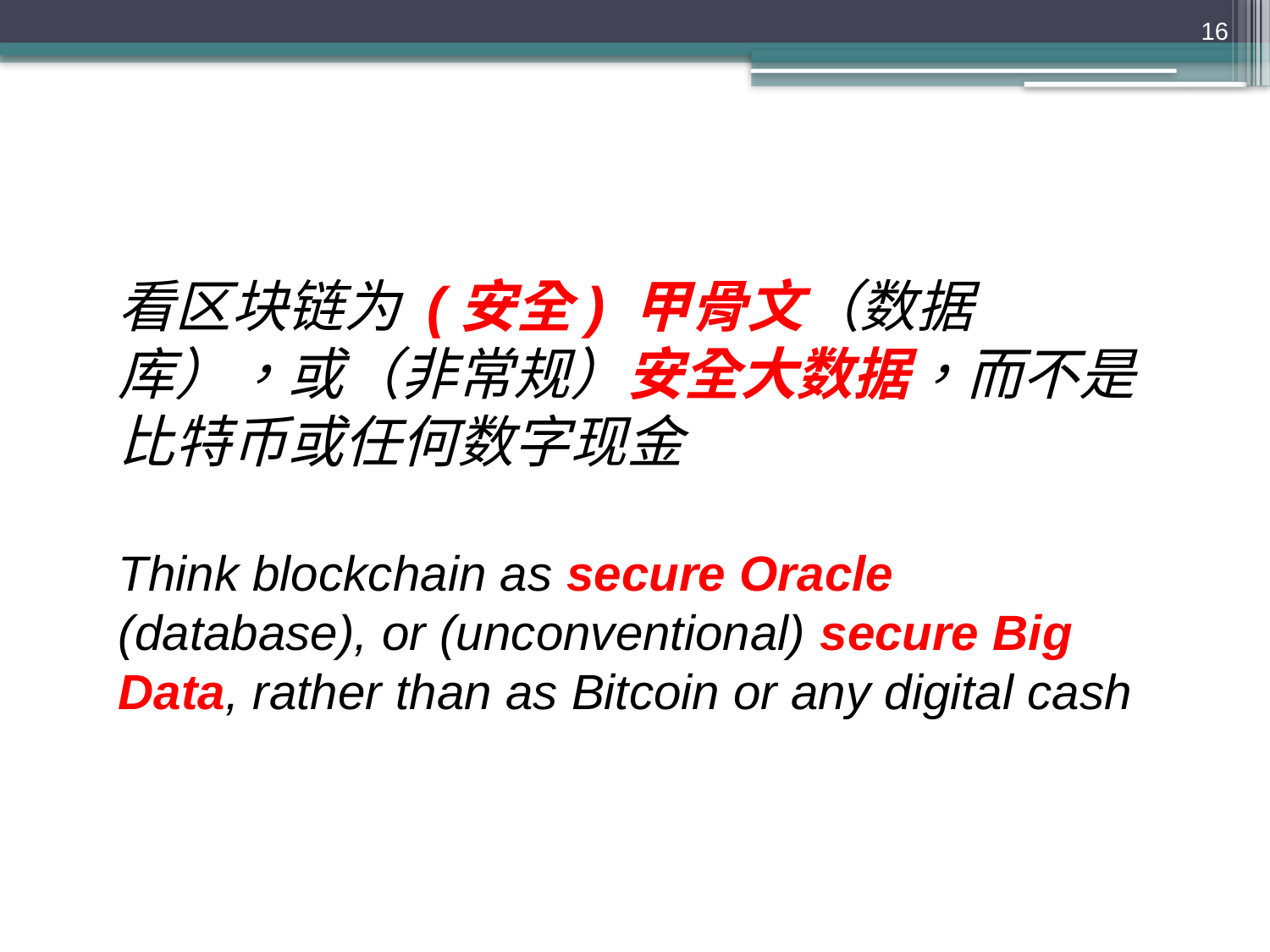

16

看区块链为 (安全) 甲骨文（数据库），或（非常规）安全大数据，而不是比特币或任何数字现金

Think blockchain as secure Oracle (database), or (unconventional) secure Big Data, rather than as Bitcoin or any digital cash